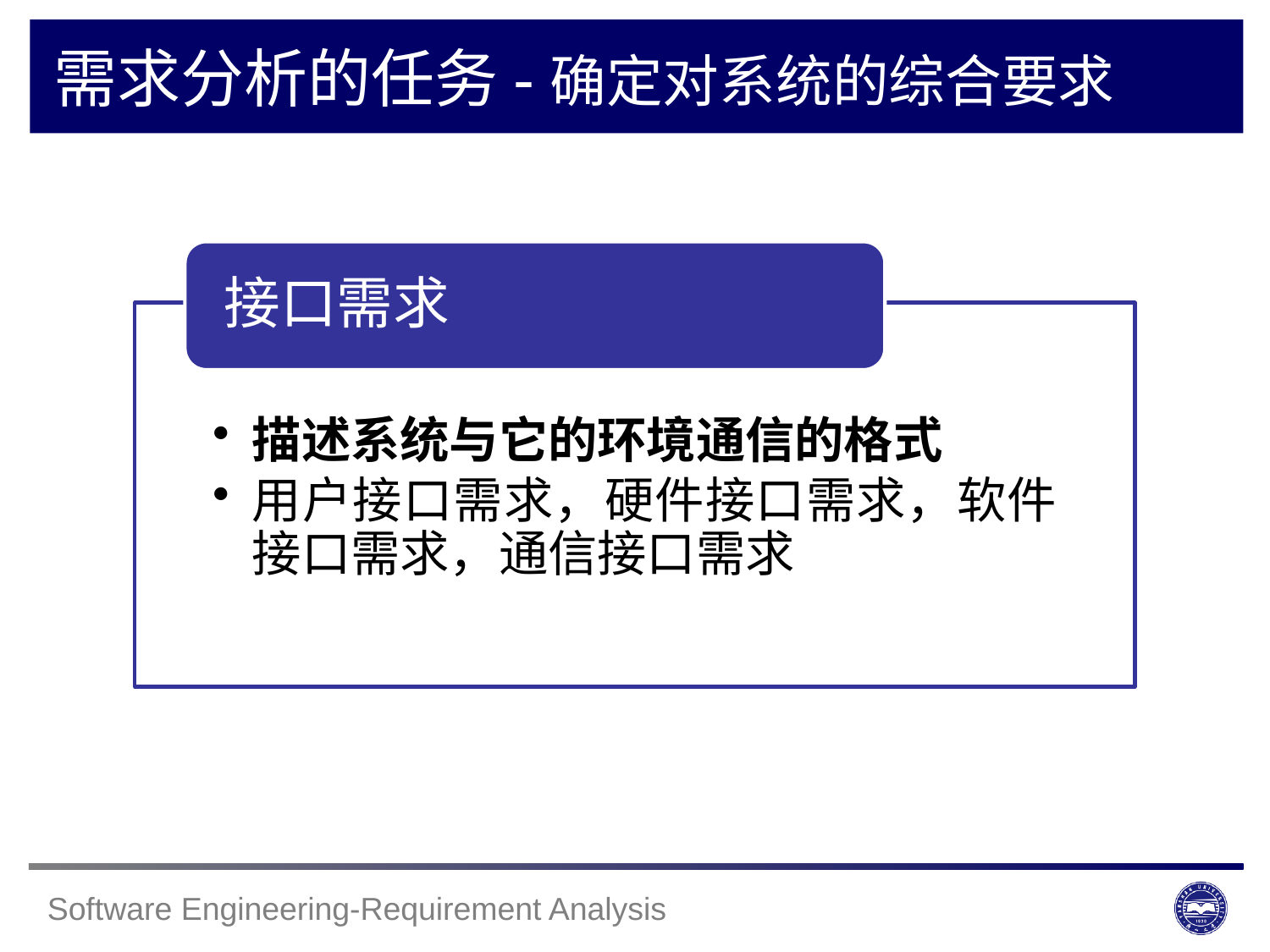

需求分析的任务-确定对系统的综合要求

描述系统与它的环境通信的格式
用户接口需求，硬件接口需求，软件接口需求，通信接口需求
接口需求